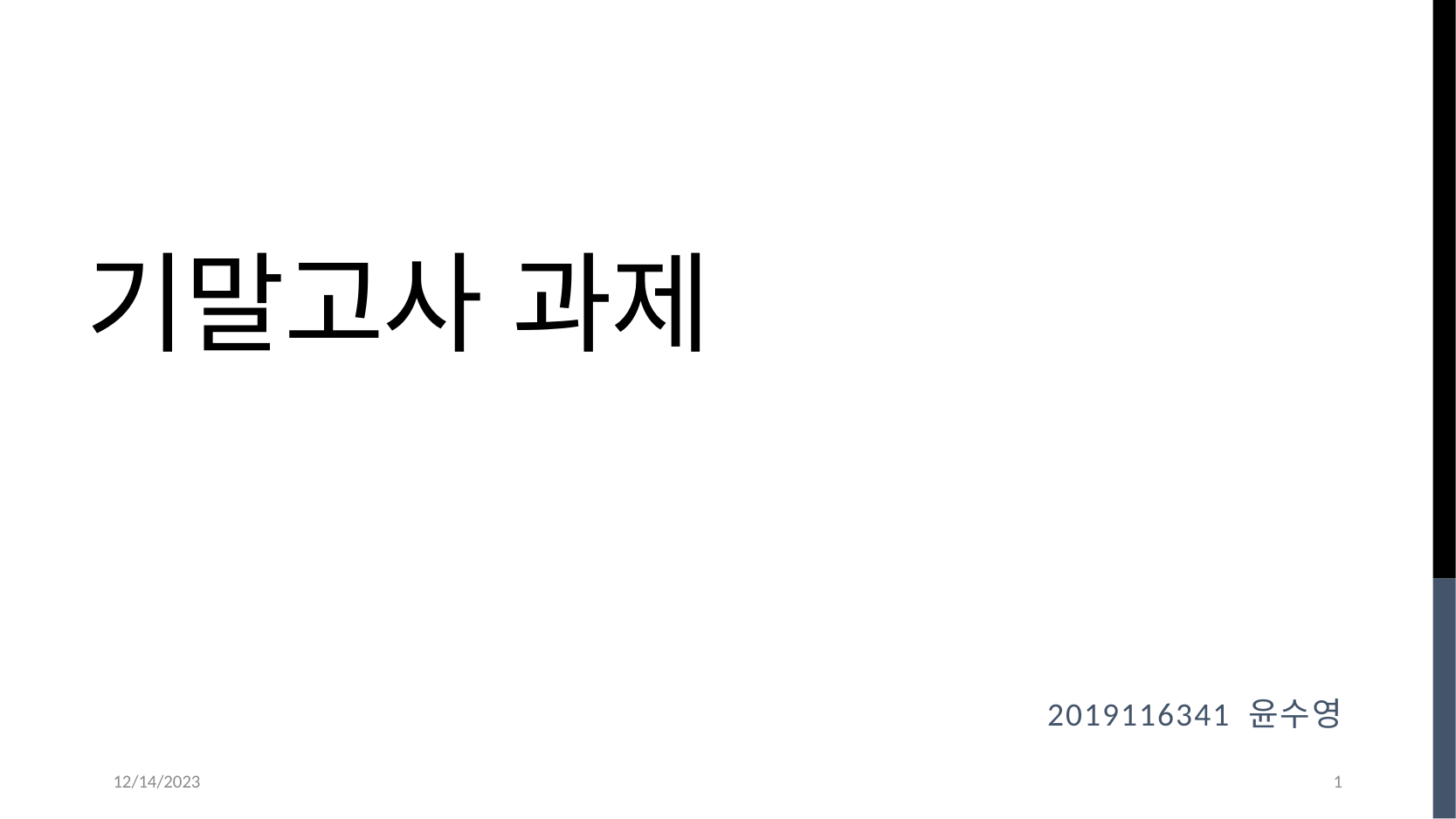

# 기말고사 과제
2019116341 윤수영

12/14/2023
1